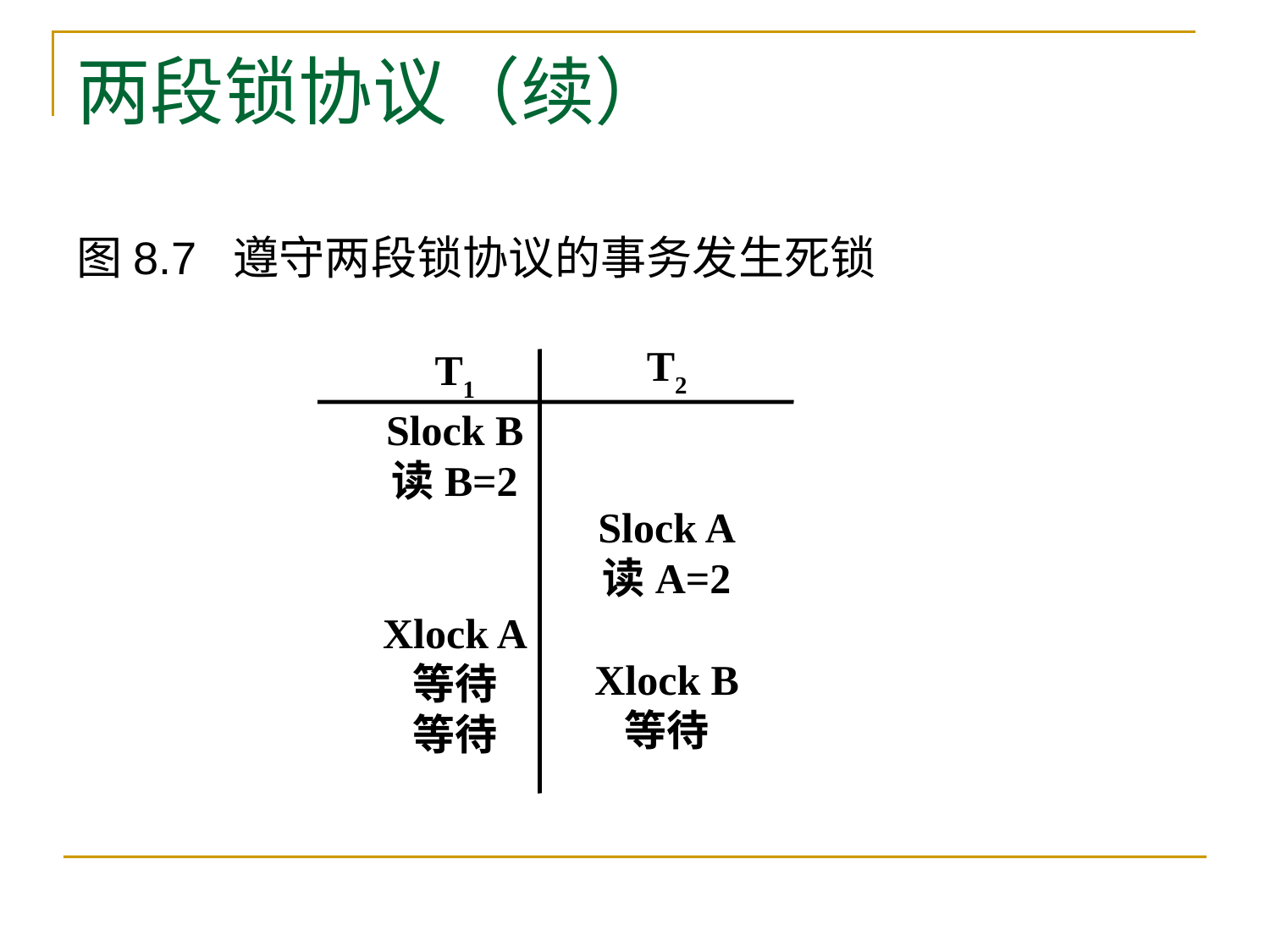

# 两段锁协议（续）
图8.7  遵守两段锁协议的事务发生死锁
T1
Slock B
读B=2

Xlock A
等待
等待

T2

Slock A
读A=2

Xlock B
等待